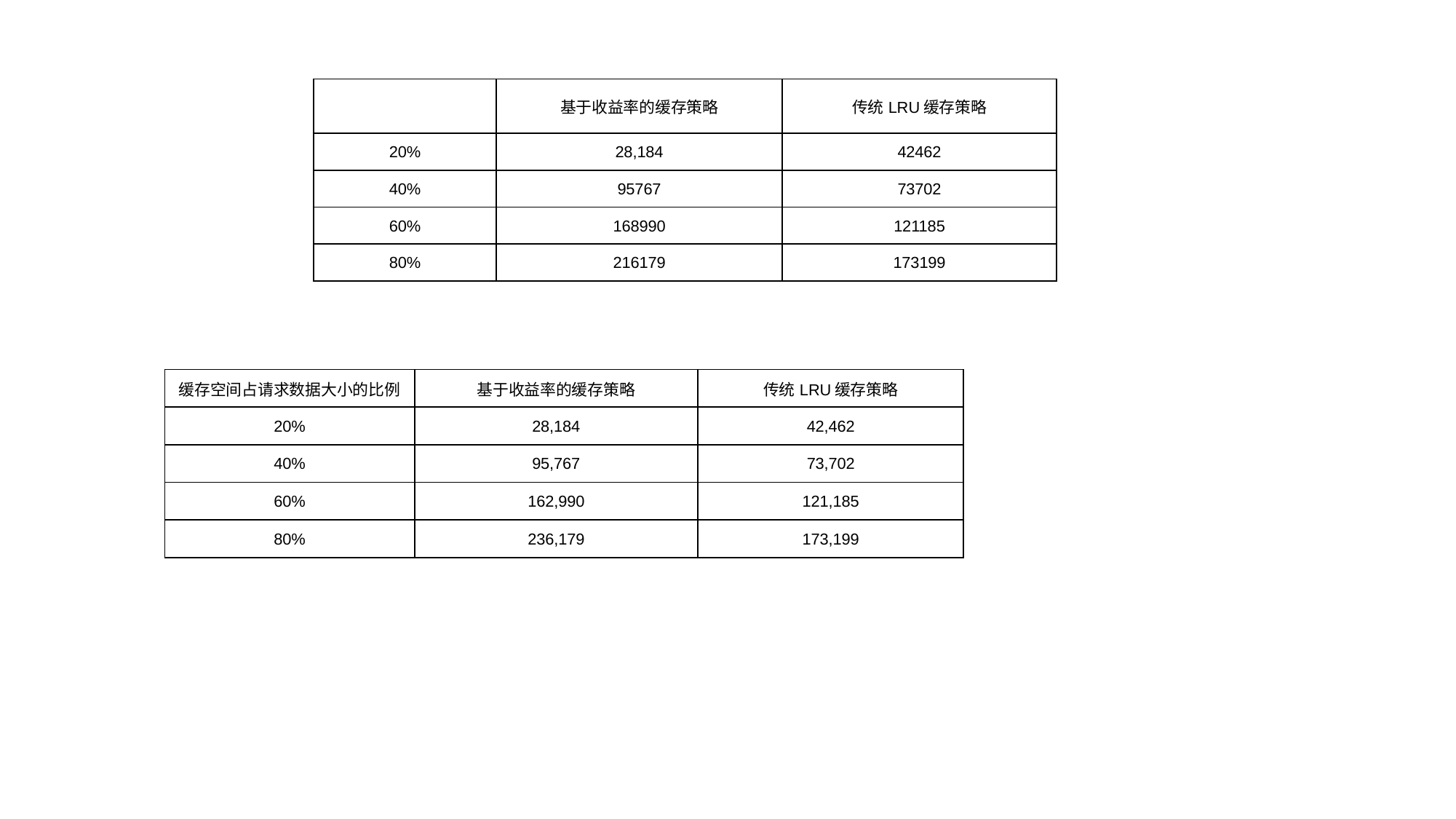

|  | 基于收益率的缓存策略 | 传统LRU缓存策略 |
| --- | --- | --- |
| 20% | 28,184 | 42462 |
| 40% | 95767 | 73702 |
| 60% | 168990 | 121185 |
| 80% | 216179 | 173199 |
| 缓存空间占请求数据大小的比例 | 基于收益率的缓存策略 | 传统LRU缓存策略 |
| --- | --- | --- |
| 20% | 28,184 | 42,462 |
| 40% | 95,767 | 73,702 |
| 60% | 162,990 | 121,185 |
| 80% | 236,179 | 173,199 |